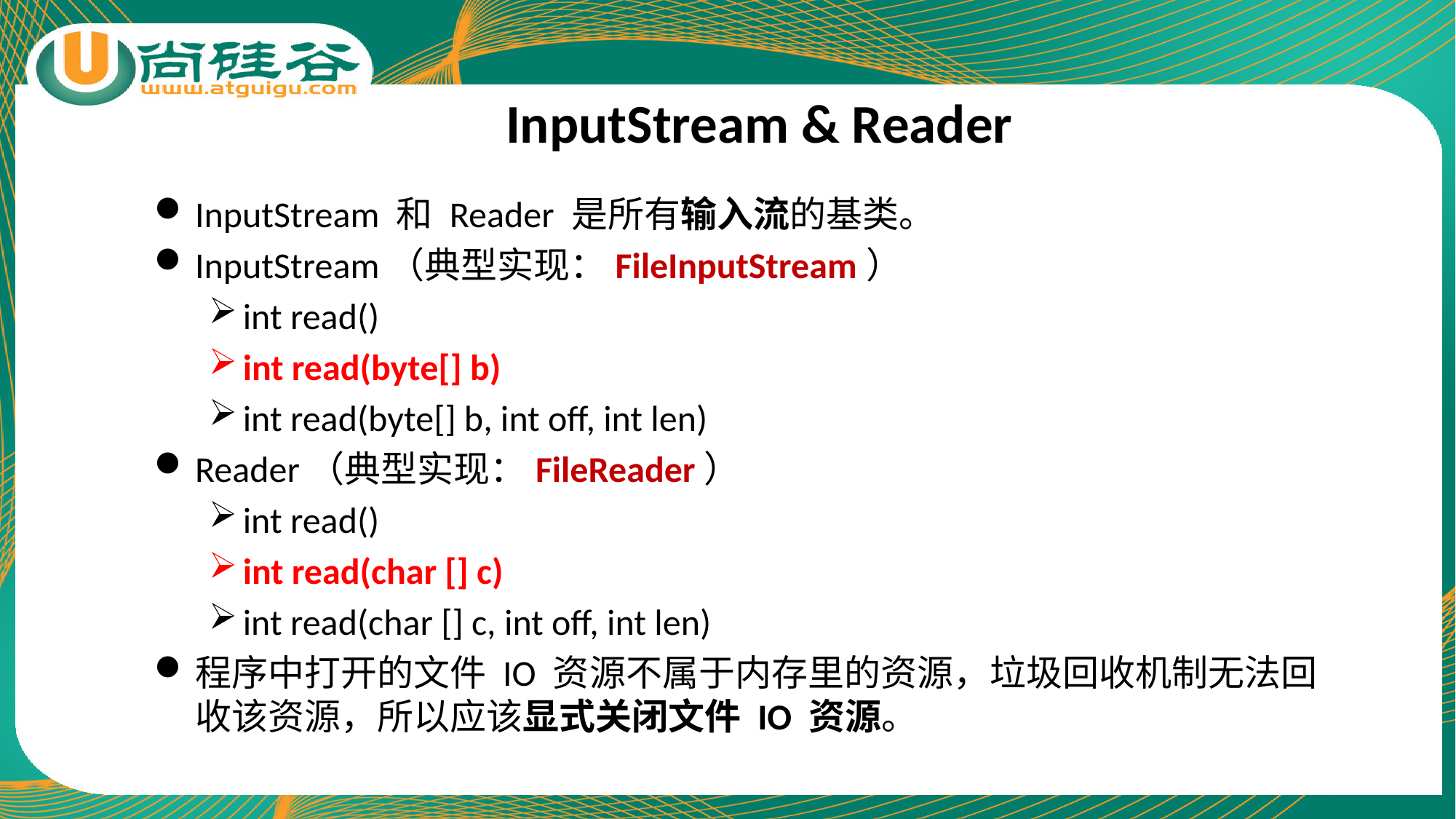

# InputStream & Reader
InputStream 和 Reader 是所有输入流的基类。
InputStream（典型实现：FileInputStream）
int read()
int read(byte[] b)
int read(byte[] b, int off, int len)
Reader（典型实现：FileReader）
int read()
int read(char [] c)
int read(char [] c, int off, int len)
程序中打开的文件 IO 资源不属于内存里的资源，垃圾回收机制无法回收该资源，所以应该显式关闭文件 IO 资源。